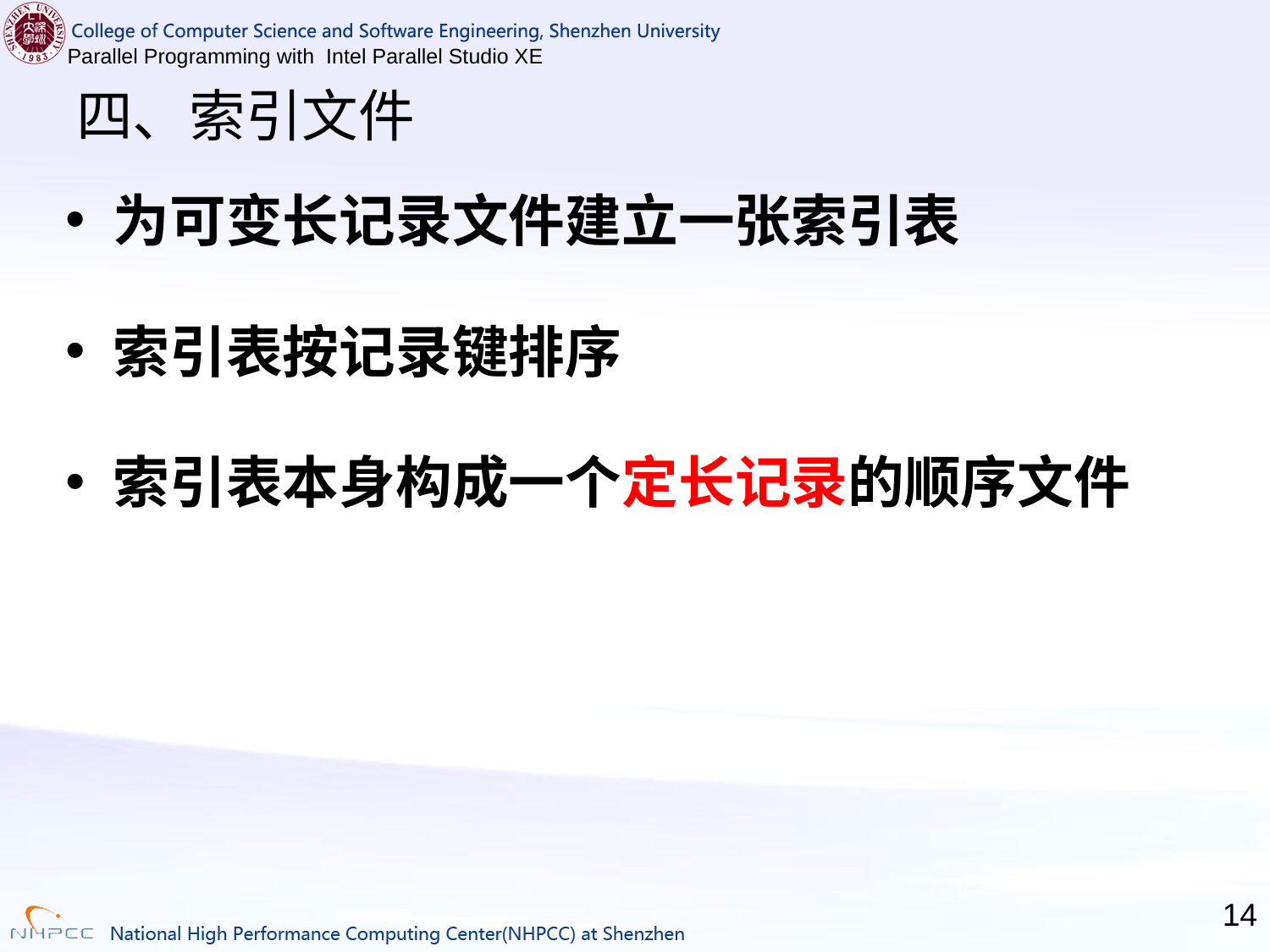

# 四、索引文件
为可变长记录文件建立一张索引表
索引表按记录键排序
索引表本身构成一个定长记录的顺序文件
14